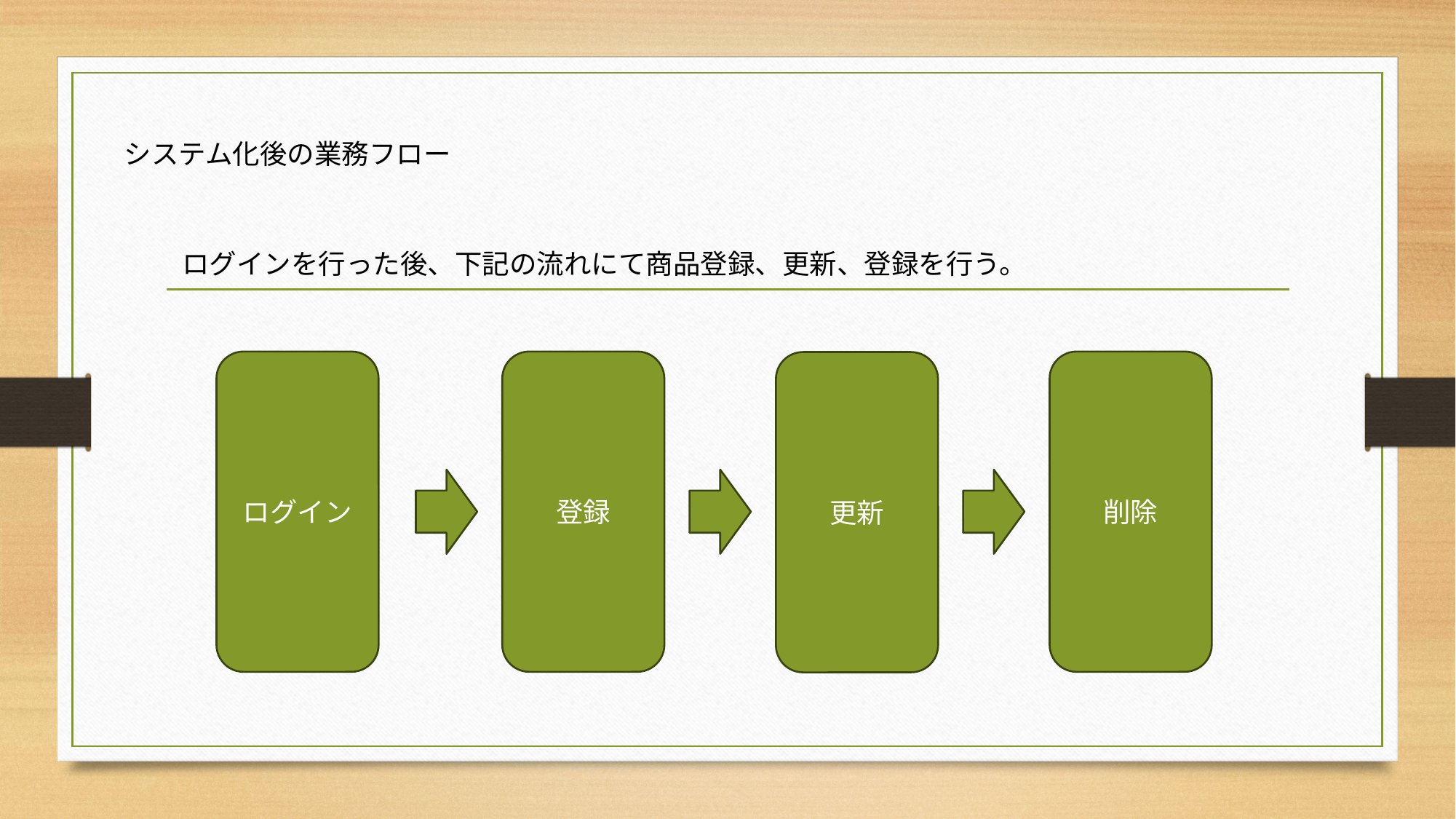

システム化後の業務フロー
ログインを行った後、下記の流れにて商品登録、更新、登録を行う。
登録
削除
ログイン
更新